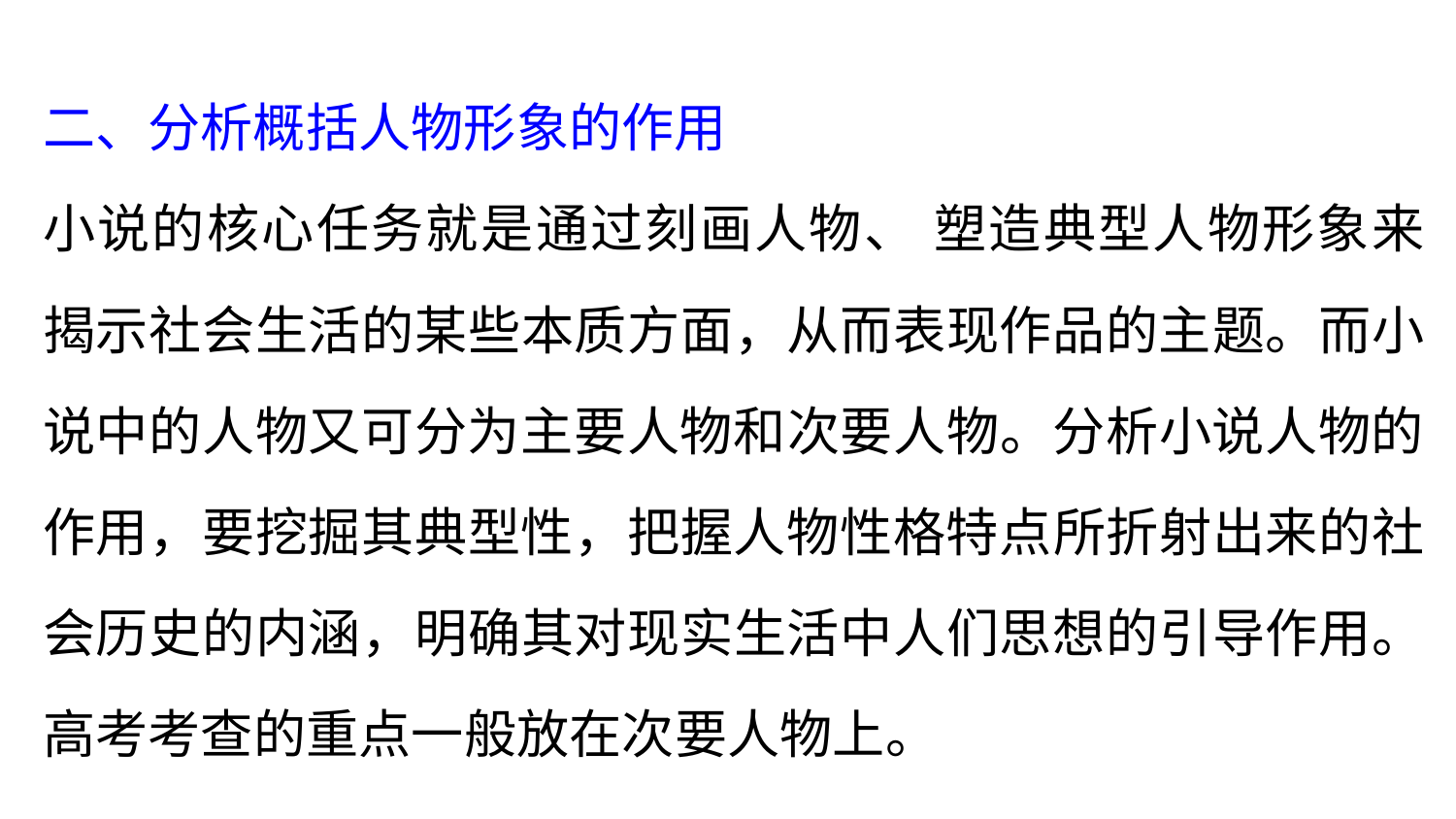

二、分析概括人物形象的作用
小说的核心任务就是通过刻画人物、 塑造典型人物形象来揭示社会生活的某些本质方面，从而表现作品的主题。而小说中的人物又可分为主要人物和次要人物。分析小说人物的作用，要挖掘其典型性，把握人物性格特点所折射出来的社会历史的内涵，明确其对现实生活中人们思想的引导作用。高考考查的重点一般放在次要人物上。